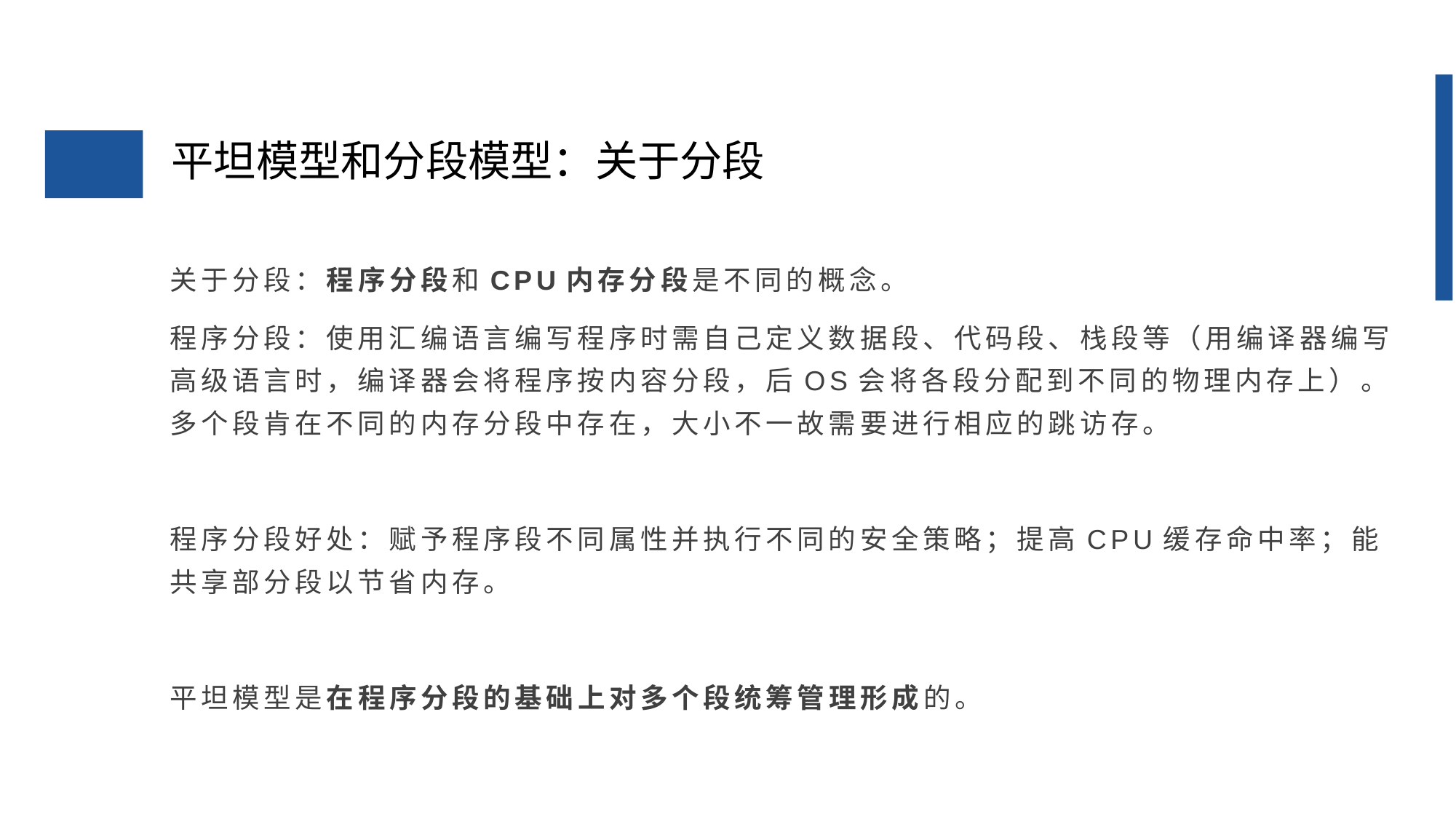

平坦模型和分段模型：关于分段

关于分段：程序分段和CPU内存分段是不同的概念。
程序分段：使用汇编语言编写程序时需自己定义数据段、代码段、栈段等（用编译器编写高级语言时，编译器会将程序按内容分段，后OS会将各段分配到不同的物理内存上）。多个段肯在不同的内存分段中存在，大小不一故需要进行相应的跳访存。

程序分段好处：赋予程序段不同属性并执行不同的安全策略；提高CPU缓存命中率；能共享部分段以节省内存。

平坦模型是在程序分段的基础上对多个段统筹管理形成的。